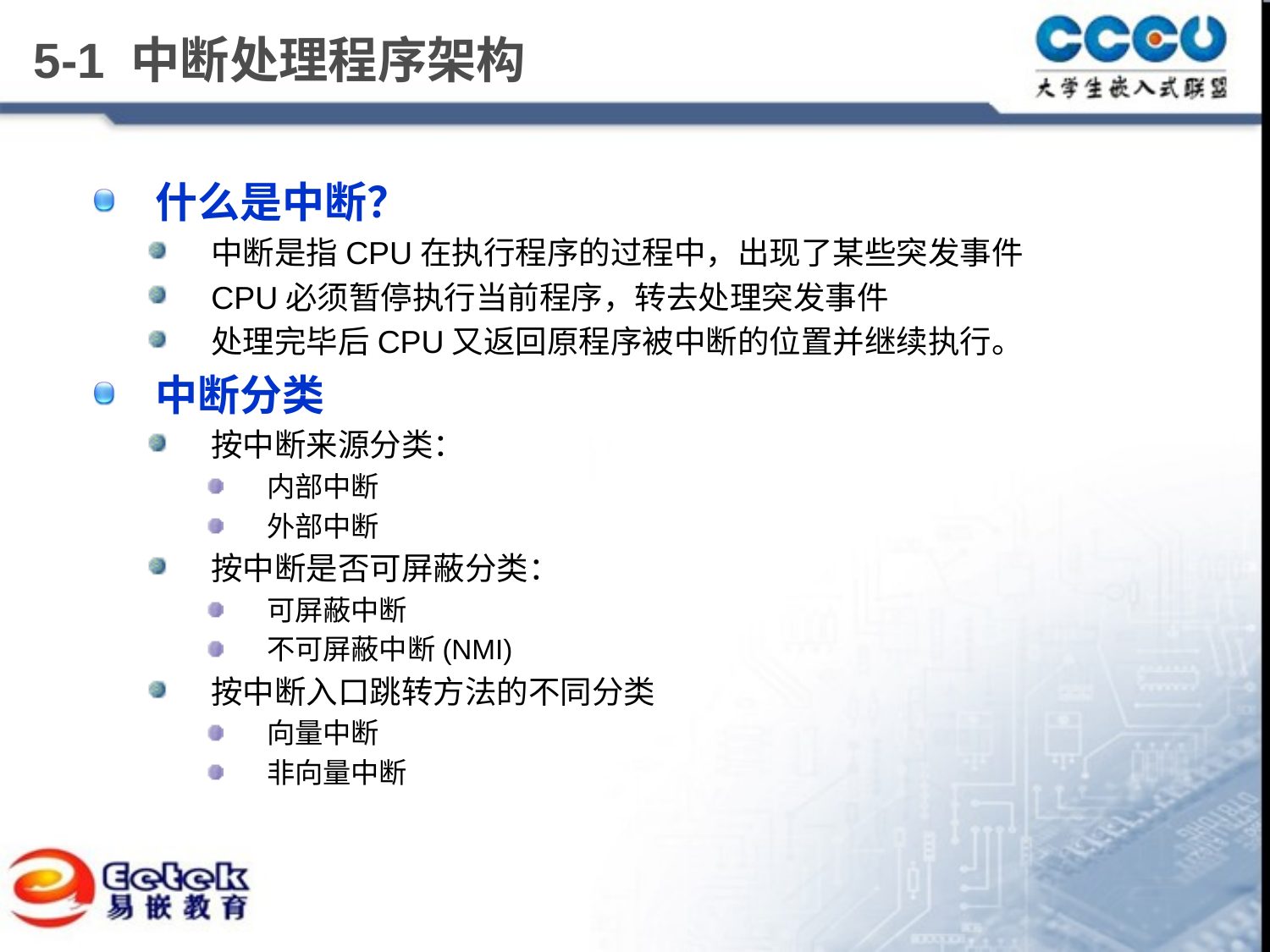

# 5-1 中断处理程序架构
什么是中断？
中断是指CPU在执行程序的过程中，出现了某些突发事件
CPU必须暂停执行当前程序，转去处理突发事件
处理完毕后CPU又返回原程序被中断的位置并继续执行。
中断分类
按中断来源分类：
内部中断
外部中断
按中断是否可屏蔽分类：
可屏蔽中断
不可屏蔽中断(NMI)
按中断入口跳转方法的不同分类
向量中断
非向量中断